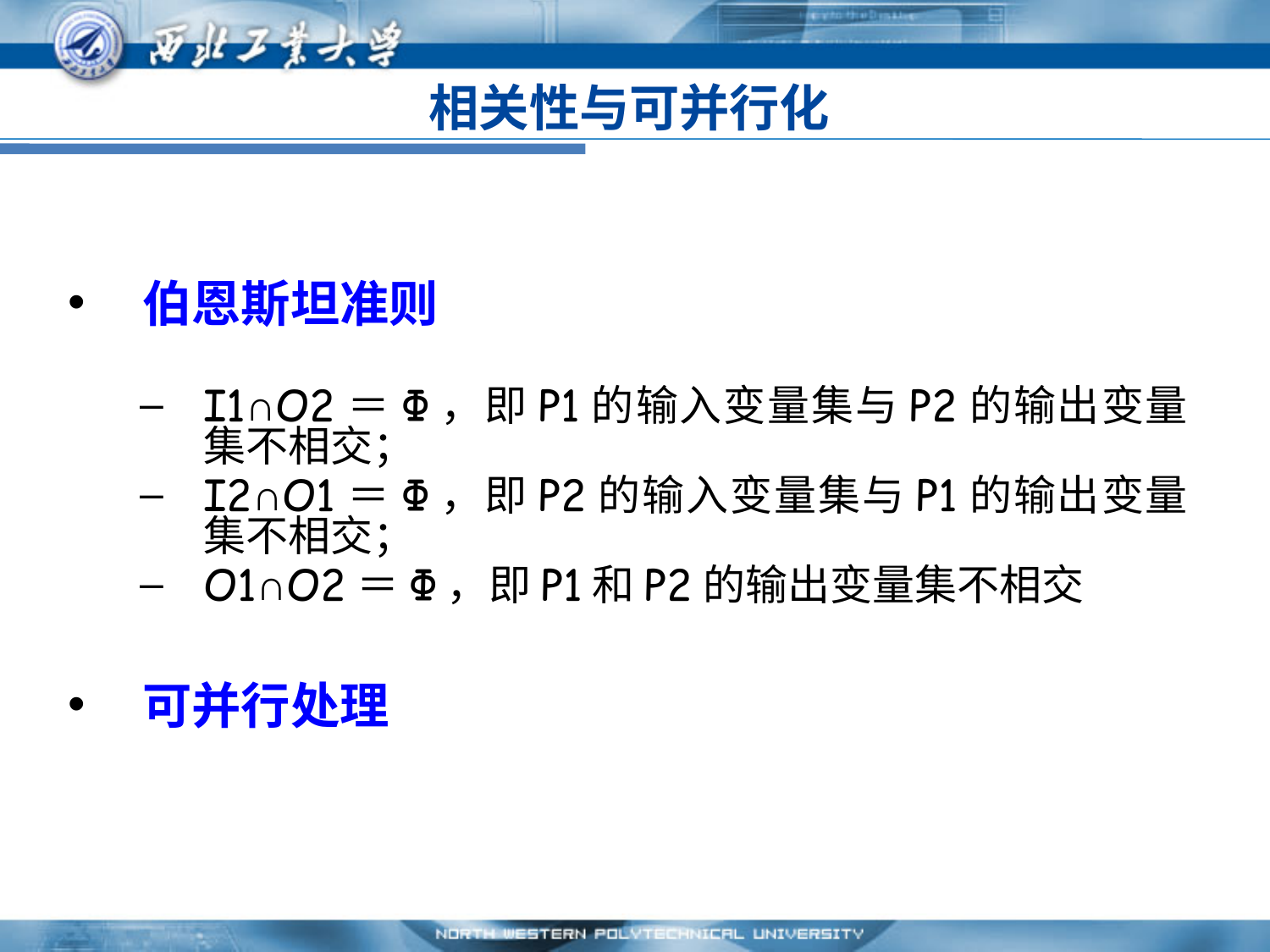

# 相关性与可并行化
伯恩斯坦准则

I1∩O2＝Φ，即P1的输入变量集与P2的输出变量集不相交；
I2∩O1＝Φ，即P2的输入变量集与P1的输出变量集不相交；
O1∩O2＝Φ，即P1和P2的输出变量集不相交

可并行处理